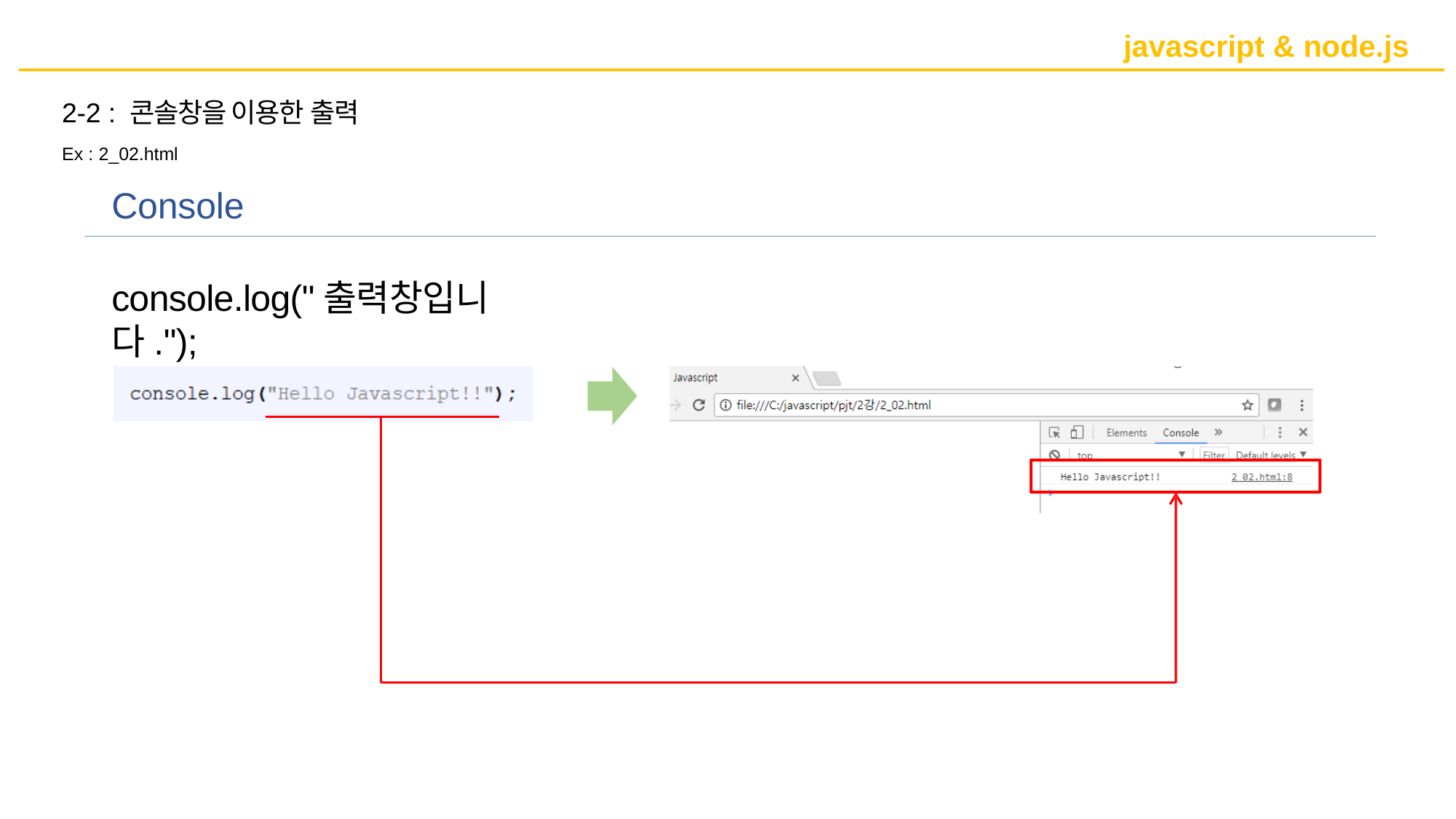

javascript & node.js

2-2 : 콘솔창을 이용한 출력
Ex : 2_02.html
Console

console.log("출력창입니다.");